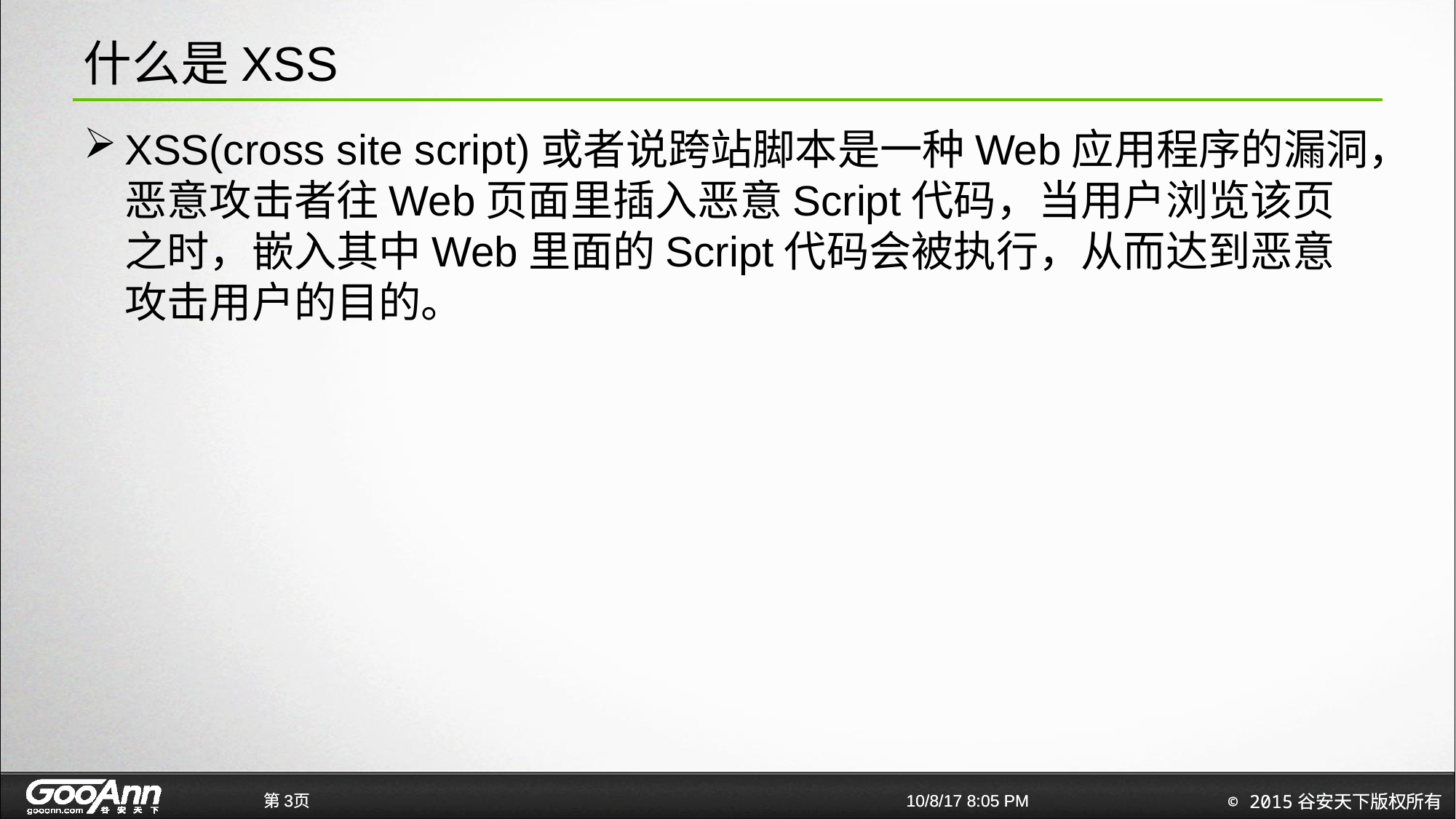

# 什么是XSS
XSS(cross site script)或者说跨站脚本是一种Web应用程序的漏洞，恶意攻击者往Web页面里插入恶意Script代码，当用户浏览该页之时，嵌入其中Web里面的Script代码会被执行，从而达到恶意攻击用户的目的。